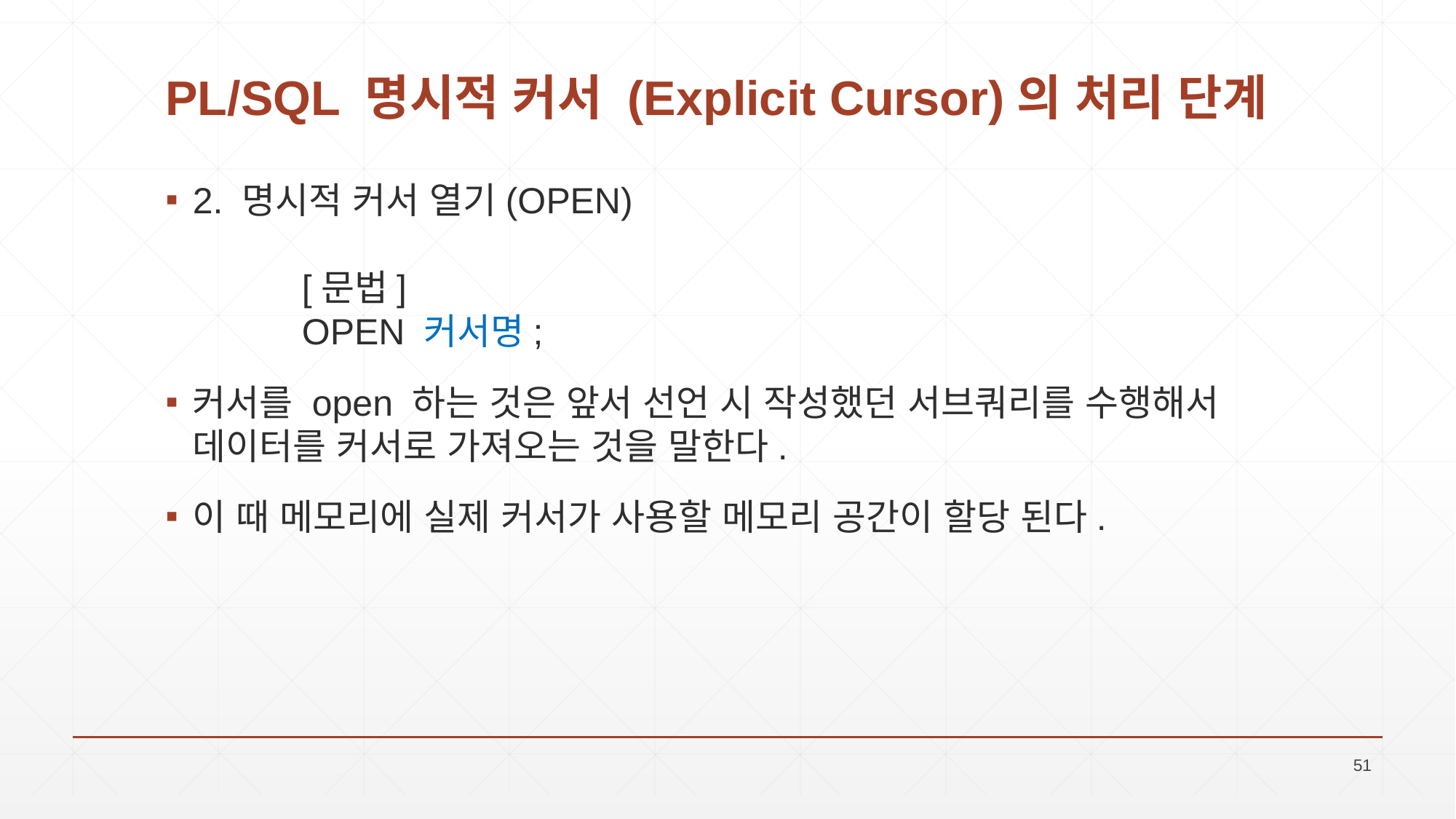

# PL/SQL 명시적 커서 (Explicit Cursor)의 처리 단계
2. 명시적 커서 열기(OPEN)
	[문법]
	OPEN 커서명;
커서를 open 하는 것은 앞서 선언 시 작성했던 서브쿼리를 수행해서 데이터를 커서로 가져오는 것을 말한다.
이 때 메모리에 실제 커서가 사용할 메모리 공간이 할당 된다.
51